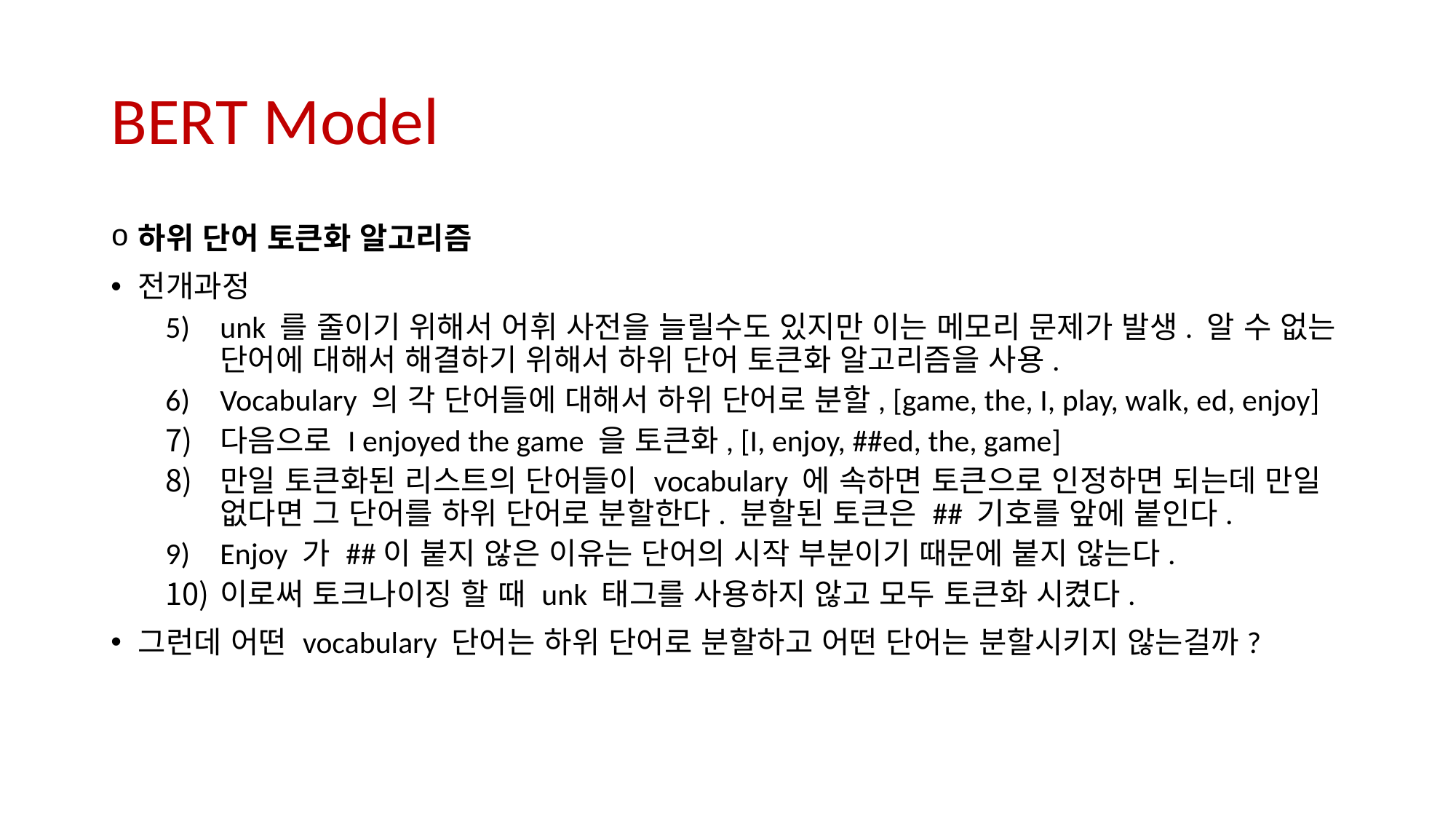

# BERT Model
하위 단어 토큰화 알고리즘
전개과정
unk 를 줄이기 위해서 어휘 사전을 늘릴수도 있지만 이는 메모리 문제가 발생. 알 수 없는 단어에 대해서 해결하기 위해서 하위 단어 토큰화 알고리즘을 사용.
Vocabulary 의 각 단어들에 대해서 하위 단어로 분할, [game, the, I, play, walk, ed, enjoy]
다음으로 I enjoyed the game 을 토큰화, [I, enjoy, ##ed, the, game]
만일 토큰화된 리스트의 단어들이 vocabulary 에 속하면 토큰으로 인정하면 되는데 만일 없다면 그 단어를 하위 단어로 분할한다. 분할된 토큰은 ## 기호를 앞에 붙인다.
Enjoy 가 ##이 붙지 않은 이유는 단어의 시작 부분이기 때문에 붙지 않는다.
이로써 토크나이징 할 때 unk 태그를 사용하지 않고 모두 토큰화 시켰다.
그런데 어떤 vocabulary 단어는 하위 단어로 분할하고 어떤 단어는 분할시키지 않는걸까?